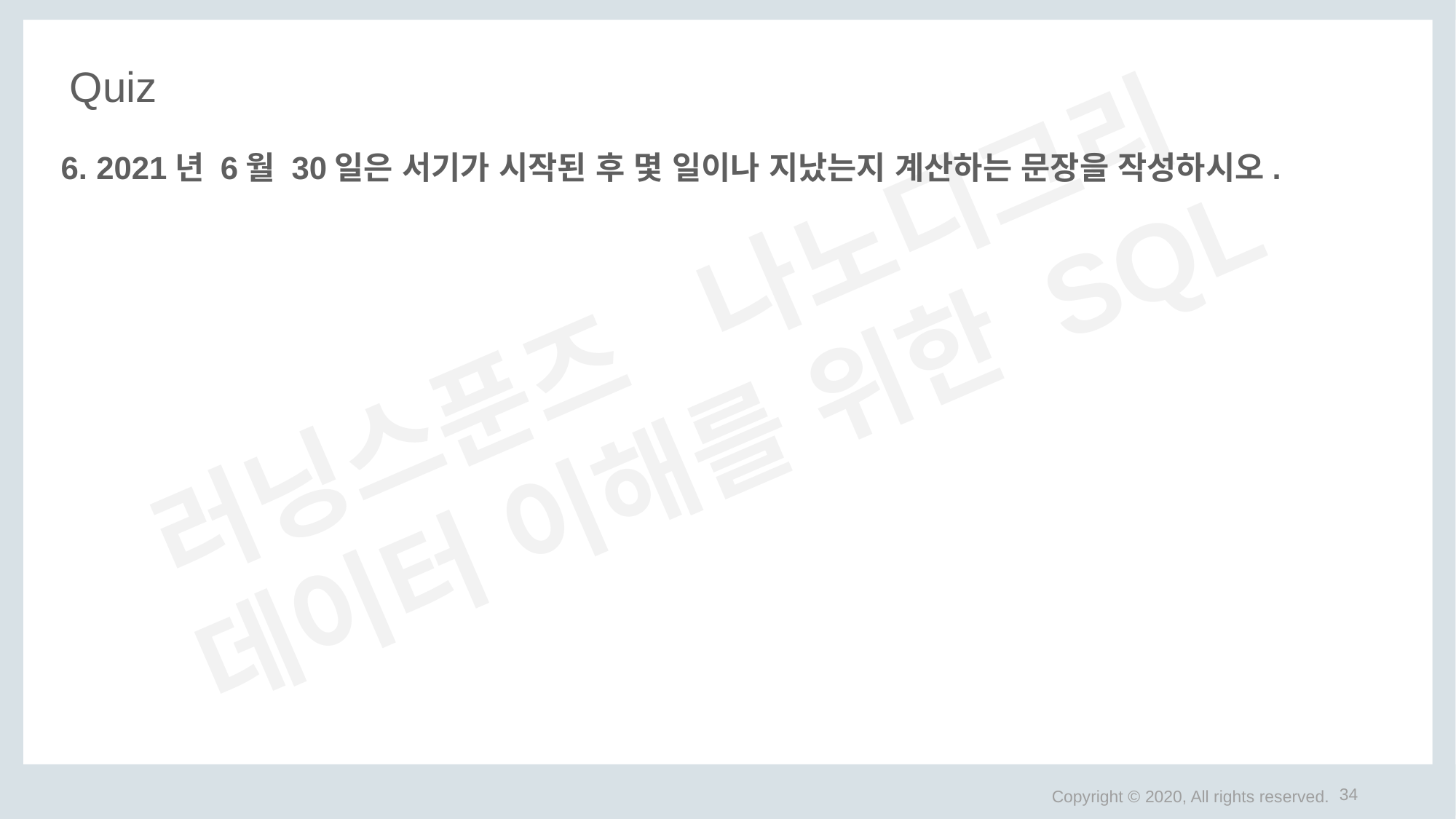

# Quiz
6. 2021년 6월 30일은 서기가 시작된 후 몇 일이나 지났는지 계산하는 문장을 작성하시오.